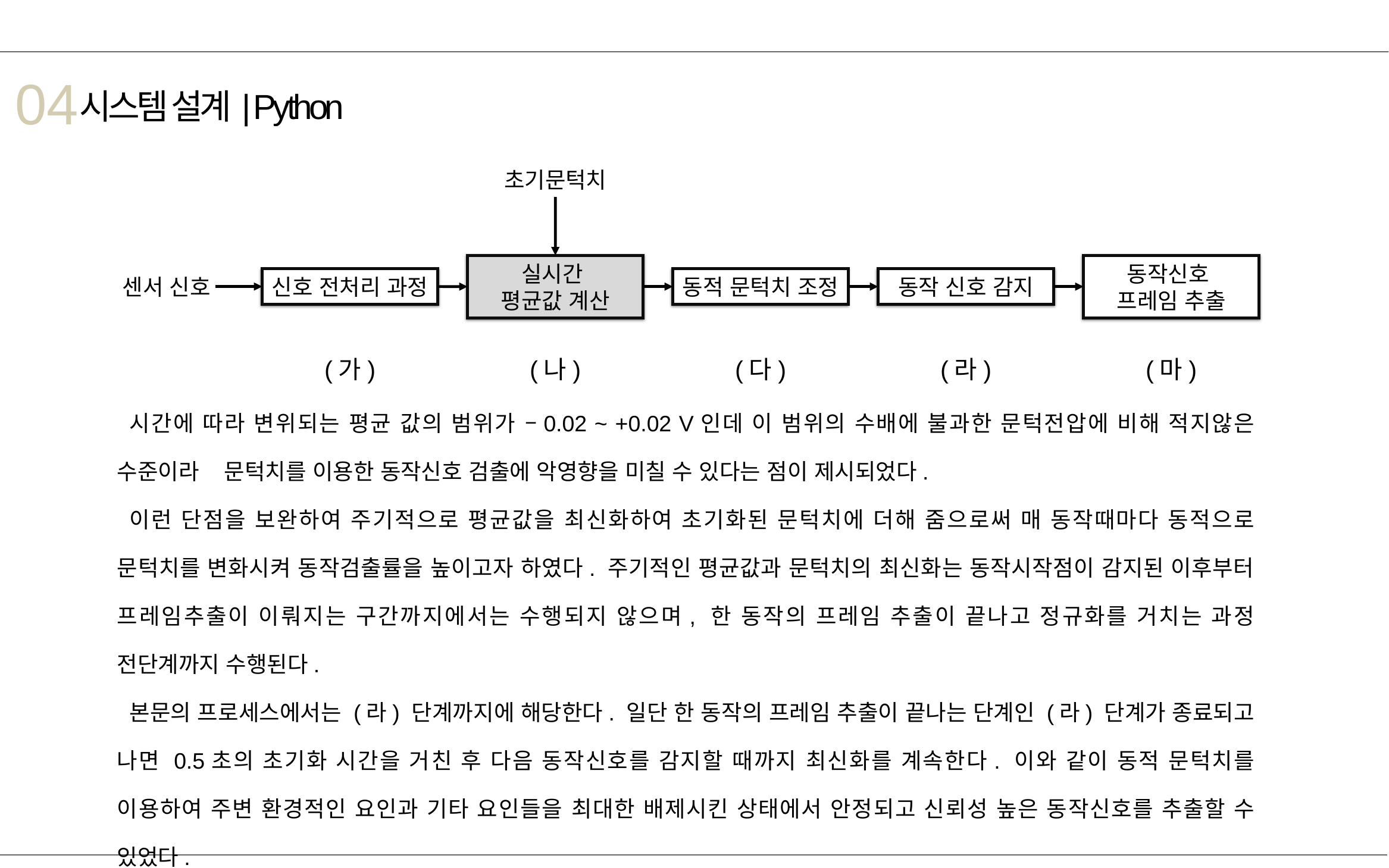

04
시스템 설계
| Python
초기문턱치
신호 전처리 과정
실시간
평균값 계산
동적 문턱치 조정
동작 신호 감지
동작신호
프레임 추출
센서 신호
(가)
(나)
(다)
(라)
(마)
시간에 따라 변위되는 평균 값의 범위가 –0.02 ~ +0.02 V인데 이 범위의 수배에 불과한 문턱전압에 비해 적지않은 수준이라    문턱치를 이용한 동작신호 검출에 악영향을 미칠 수 있다는 점이 제시되었다.
이런 단점을 보완하여 주기적으로 평균값을 최신화하여 초기화된 문턱치에 더해 줌으로써 매 동작때마다 동적으로 문턱치를 변화시켜 동작검출률을 높이고자 하였다. 주기적인 평균값과 문턱치의 최신화는 동작시작점이 감지된 이후부터 프레임추출이 이뤄지는 구간까지에서는 수행되지 않으며, 한 동작의 프레임 추출이 끝나고 정규화를 거치는 과정 전단계까지 수행된다.
본문의 프로세스에서는 (라) 단계까지에 해당한다. 일단 한 동작의 프레임 추출이 끝나는 단계인 (라) 단계가 종료되고 나면 0.5초의 초기화 시간을 거친 후 다음 동작신호를 감지할 때까지 최신화를 계속한다. 이와 같이 동적 문턱치를 이용하여 주변 환경적인 요인과 기타 요인들을 최대한 배제시킨 상태에서 안정되고 신뢰성 높은 동작신호를 추출할 수 있었다.